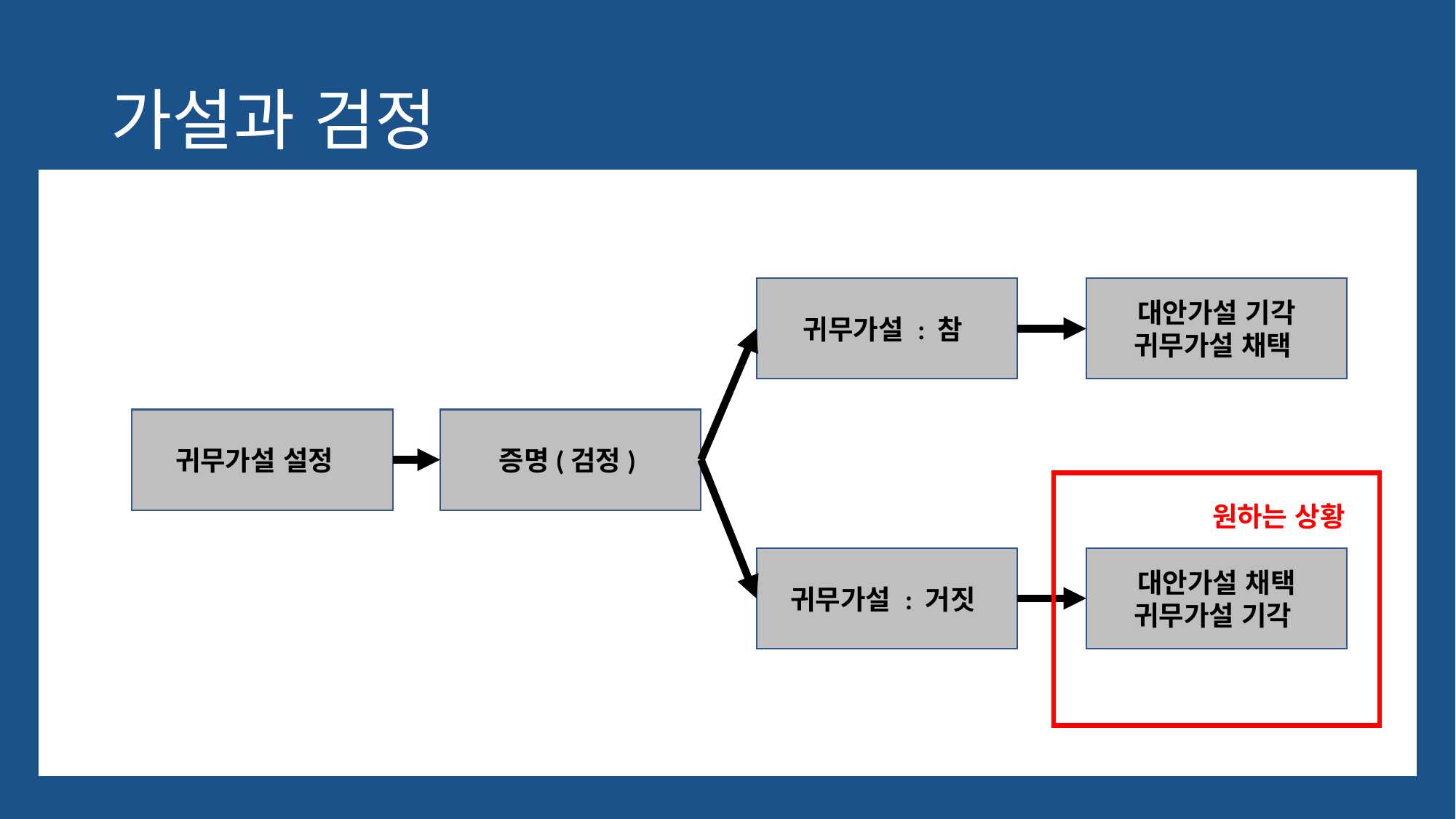

# 가설과 검정

대안가설 기각
귀무가설 채택
귀무가설 : 참
증명(검정)
귀무가설 설정

원하는 상황
귀무가설 : 거짓
대안가설 채택
귀무가설 기각